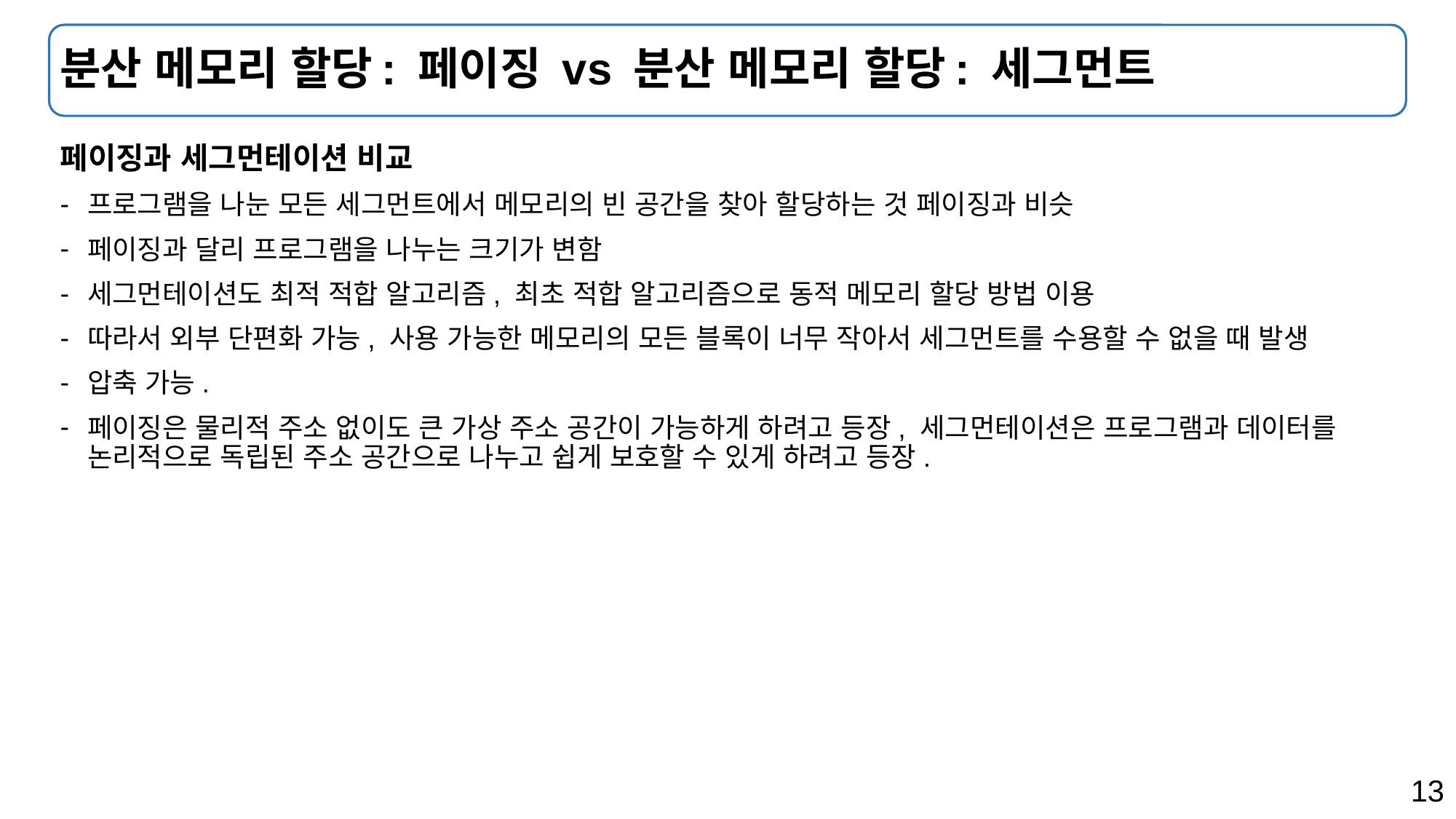

# 분산 메모리 할당: 페이징 vs 분산 메모리 할당: 세그먼트
페이징과 세그먼테이션 비교
프로그램을 나눈 모든 세그먼트에서 메모리의 빈 공간을 찾아 할당하는 것 페이징과 비슷
페이징과 달리 프로그램을 나누는 크기가 변함
세그먼테이션도 최적 적합 알고리즘, 최초 적합 알고리즘으로 동적 메모리 할당 방법 이용
따라서 외부 단편화 가능, 사용 가능한 메모리의 모든 블록이 너무 작아서 세그먼트를 수용할 수 없을 때 발생
압축 가능.
페이징은 물리적 주소 없이도 큰 가상 주소 공간이 가능하게 하려고 등장, 세그먼테이션은 프로그램과 데이터를 논리적으로 독립된 주소 공간으로 나누고 쉽게 보호할 수 있게 하려고 등장.